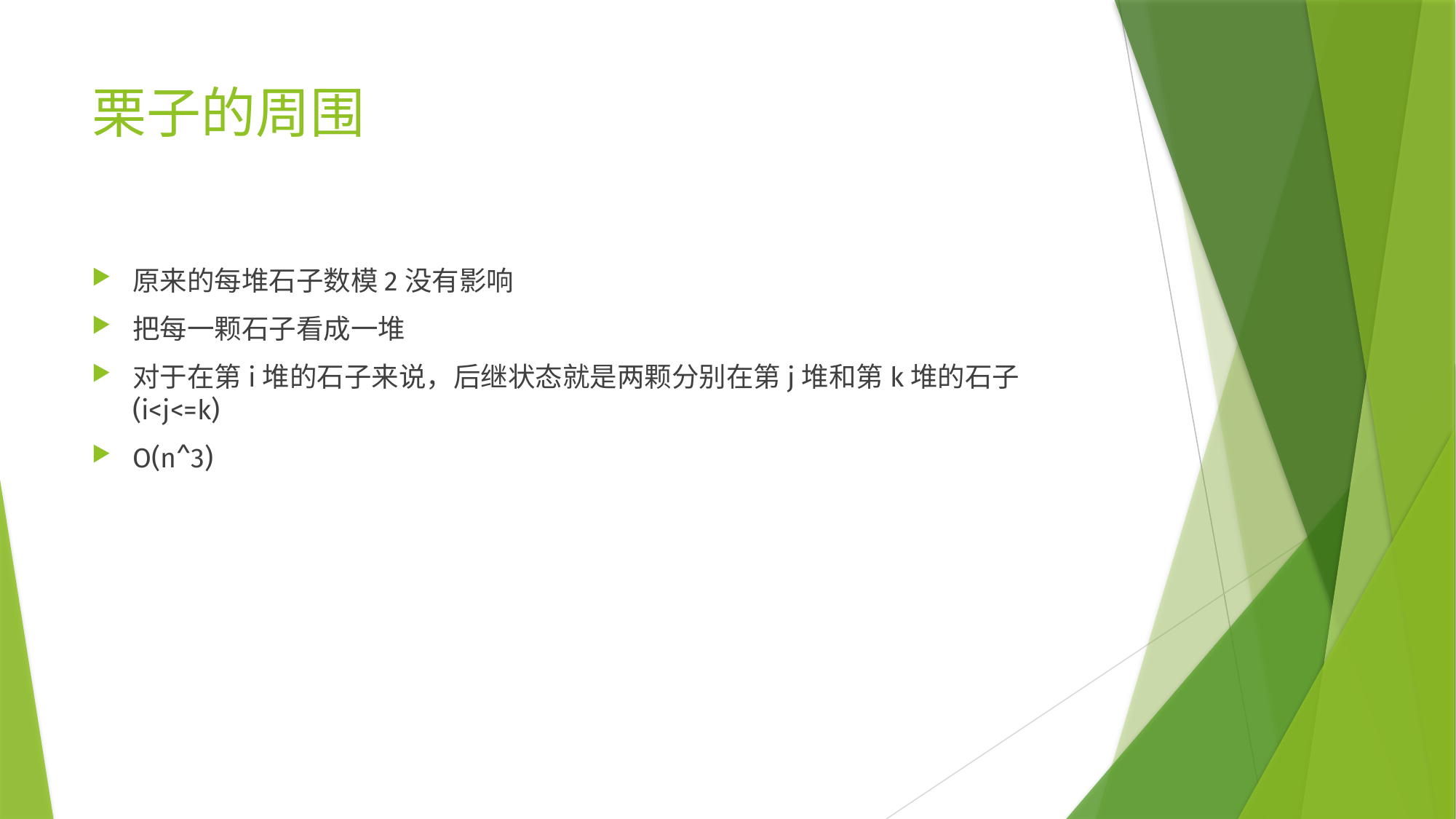

# 栗子的周围
原来的每堆石子数模2没有影响
把每一颗石子看成一堆
对于在第i堆的石子来说，后继状态就是两颗分别在第j堆和第k堆的石子 (i<j<=k)
O(n^3)